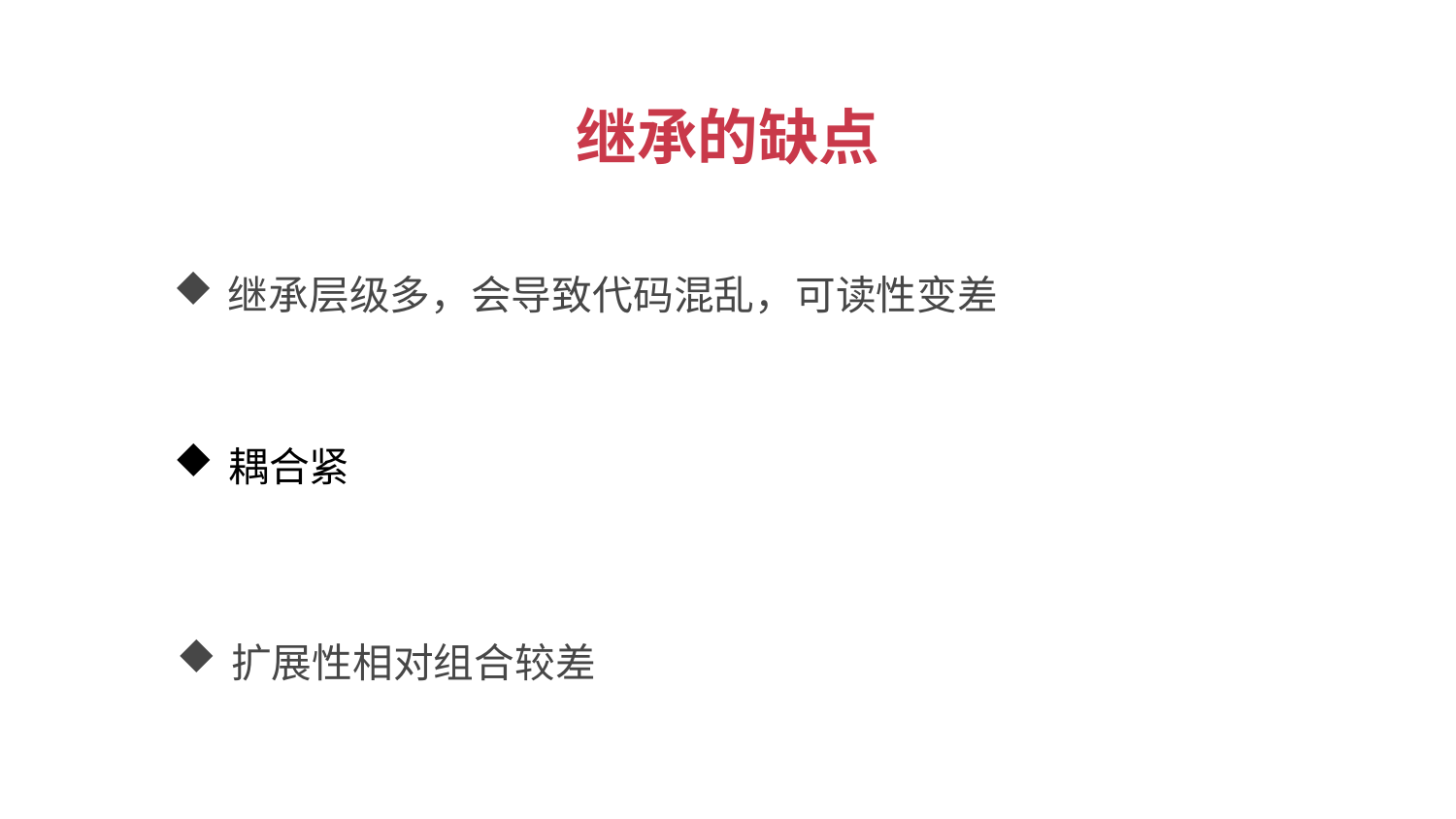

继承的缺点
继承层级多，会导致代码混乱，可读性变差
耦合紧
扩展性相对组合较差